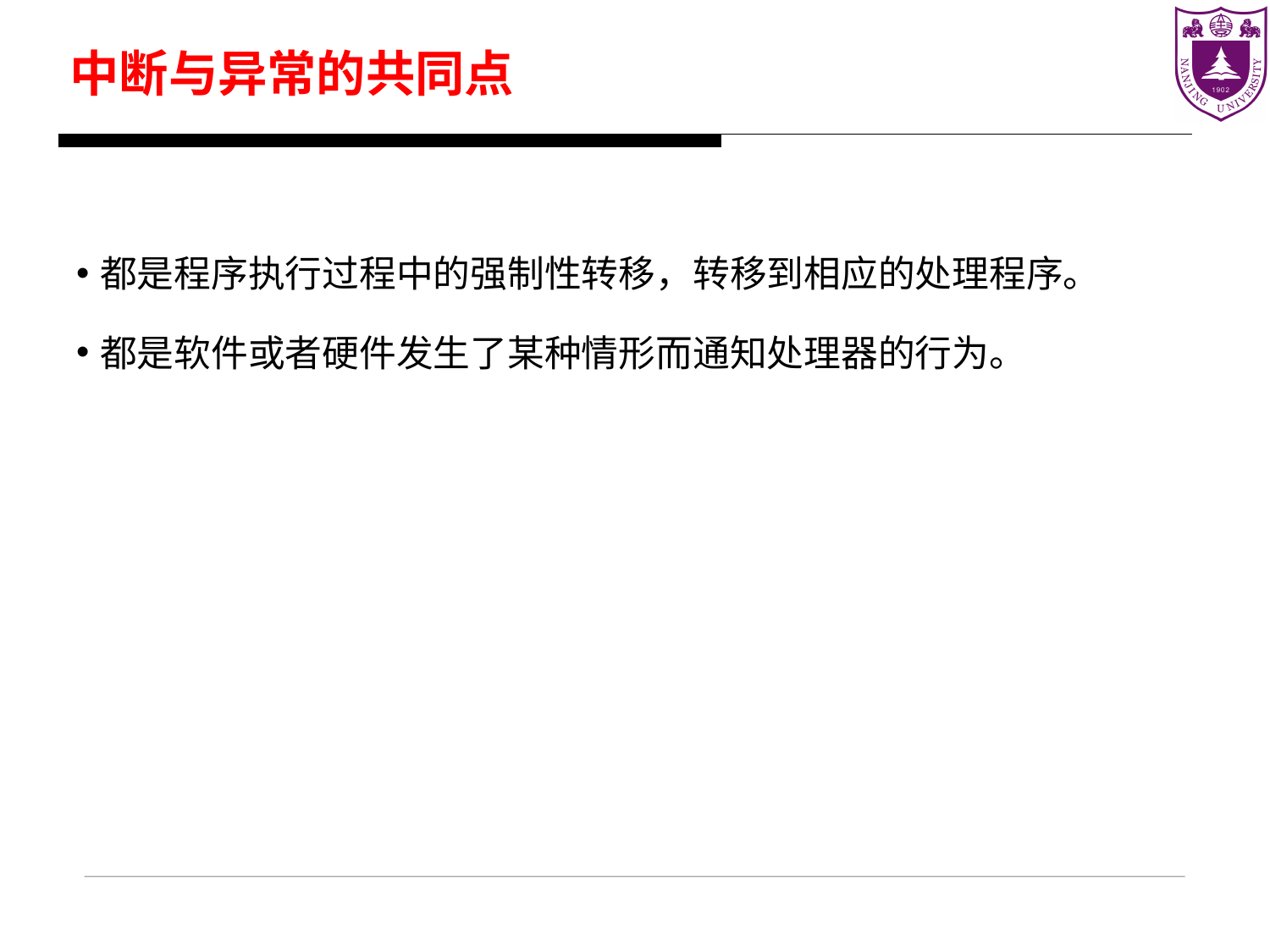

# 中断与异常的共同点
都是程序执行过程中的强制性转移，转移到相应的处理程序。
都是软件或者硬件发生了某种情形而通知处理器的行为。

11